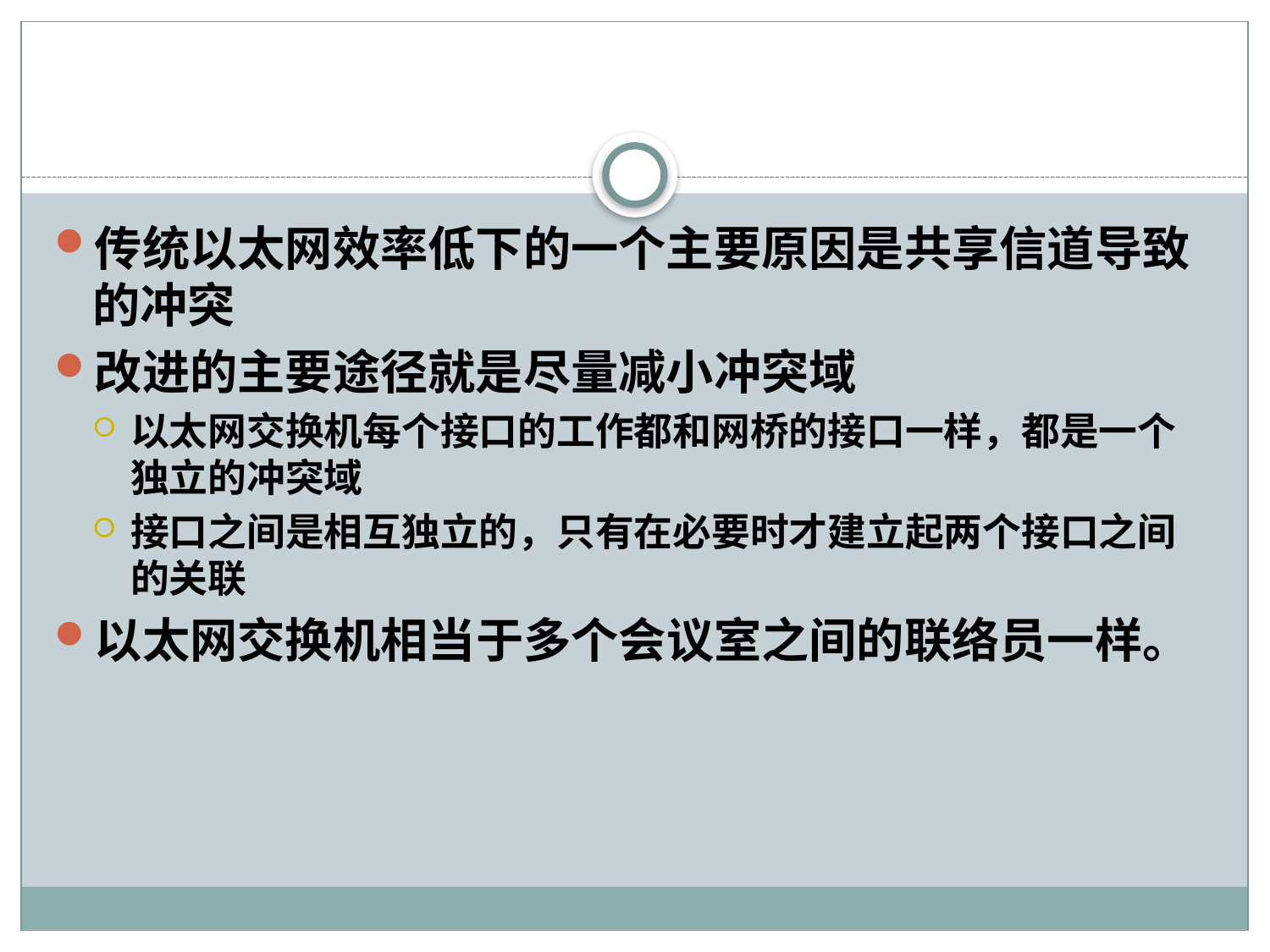

#
传统以太网效率低下的一个主要原因是共享信道导致的冲突
改进的主要途径就是尽量减小冲突域
以太网交换机每个接口的工作都和网桥的接口一样，都是一个独立的冲突域
接口之间是相互独立的，只有在必要时才建立起两个接口之间的关联
以太网交换机相当于多个会议室之间的联络员一样。